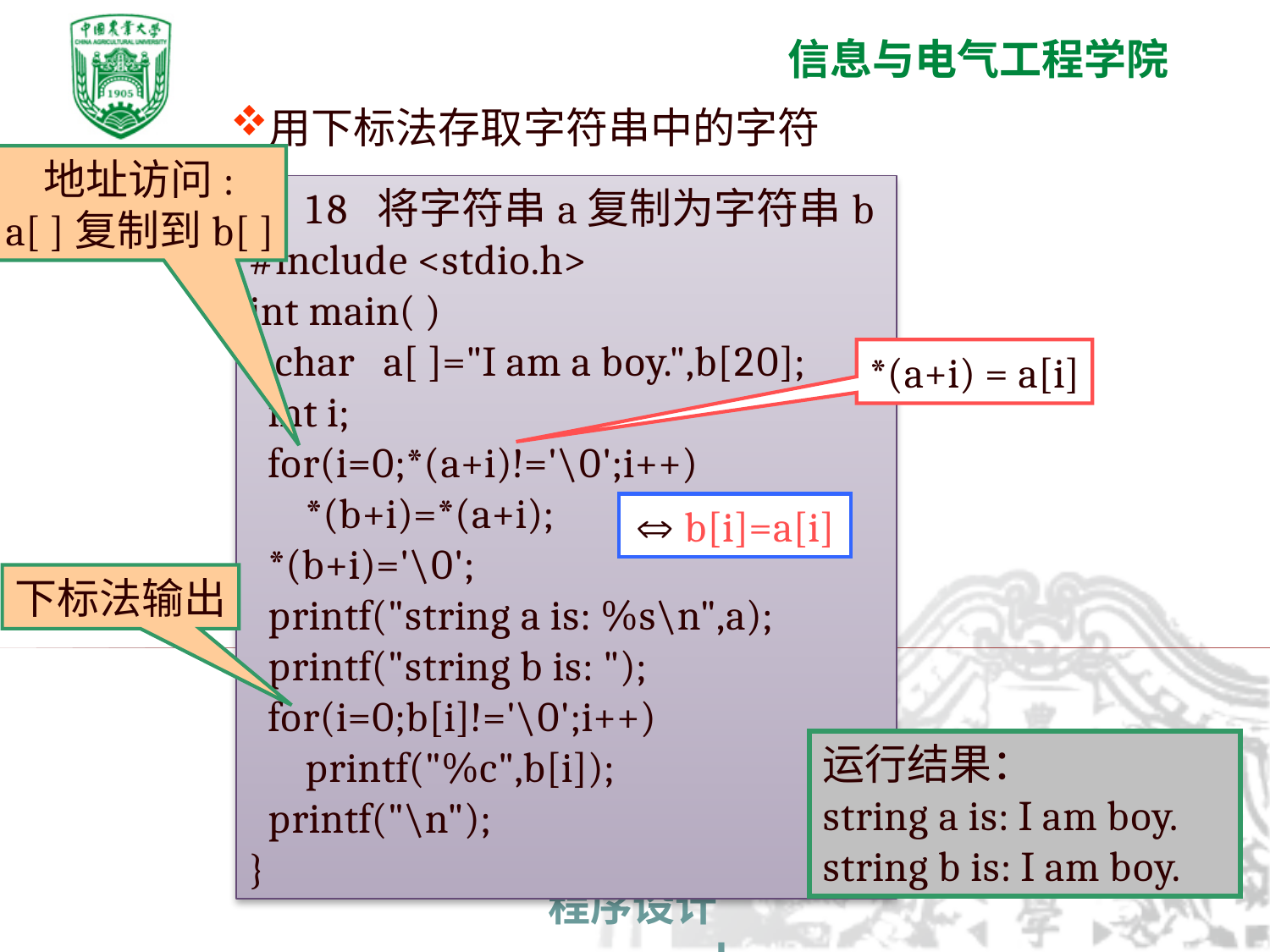

用下标法存取字符串中的字符
地址访问:
a[ ]复制到b[ ]
例18  将字符串a复制为字符串b
#include <stdio.h>
int main( )
{ char   a[ ]="I am a boy.",b[20];
  int i;
  for(i=0;*(a+i)!='\0';i++)
      *(b+i)=*(a+i);
  *(b+i)='\0';
  printf("string a is: %s\n",a);
  printf("string b is: ");
  for(i=0;b[i]!='\0';i++)
      printf("%c",b[i]);
  printf("\n");
}
*(a+i) = a[i]
⇔ b[i]=a[i]
下标法输出
运行结果：
string a is: I am boy.
string b is: I am boy.